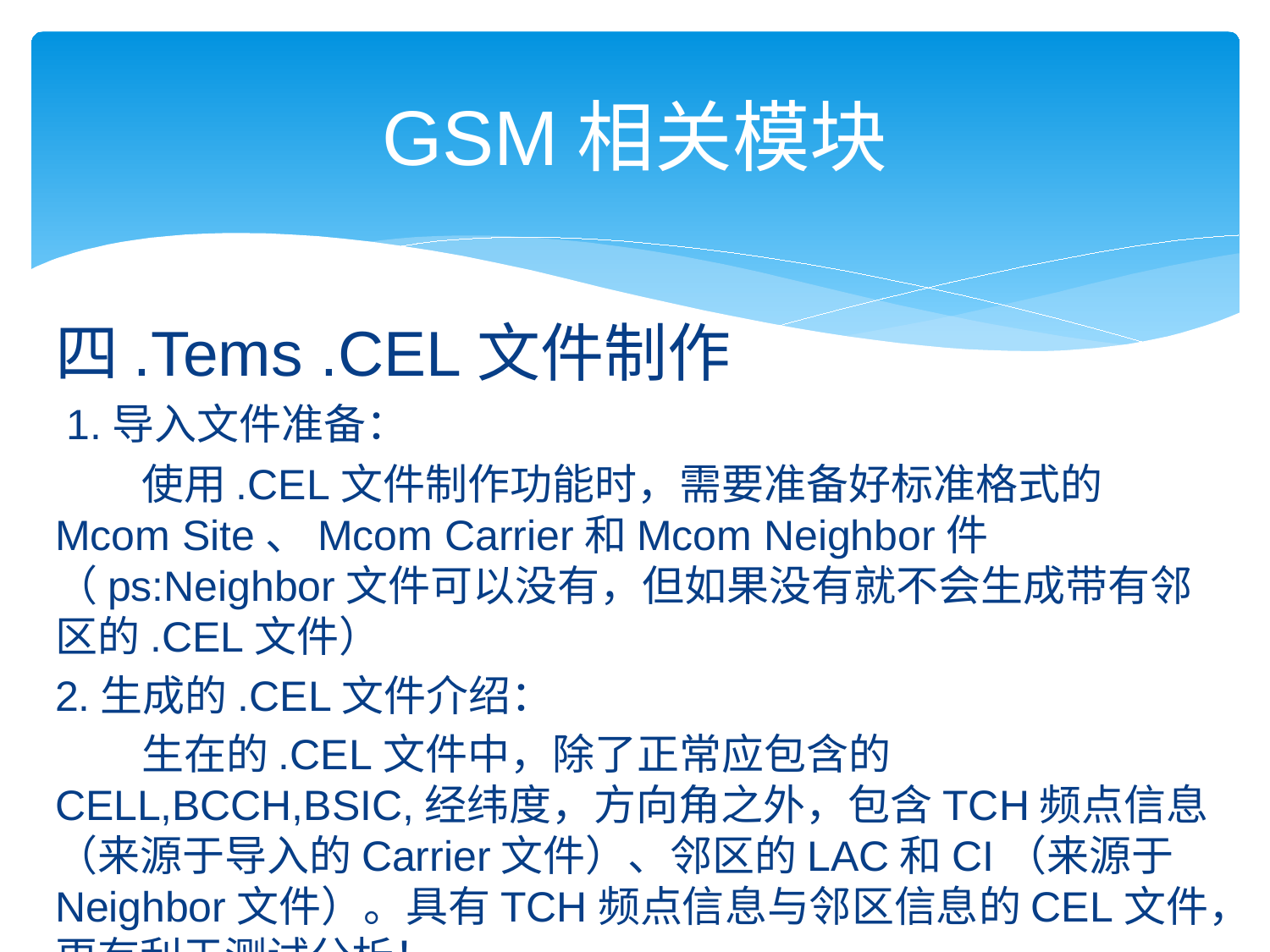

# GSM相关模块
四.Tems .CEL文件制作
 1.导入文件准备：
        使用.CEL文件制作功能时，需要准备好标准格式的Mcom Site、Mcom Carrier和Mcom Neighbor件 （ps:Neighbor文件可以没有，但如果没有就不会生成带有邻区的.CEL文件）
2.生成的.CEL文件介绍：
        生在的.CEL文件中，除了正常应包含的CELL,BCCH,BSIC,经纬度，方向角之外，包含TCH频点信息（来源于导入的Carrier文件）、邻区的LAC和CI（来源于Neighbor文件）。具有TCH频点信息与邻区信息的CEL文件，更有利于测试分析！